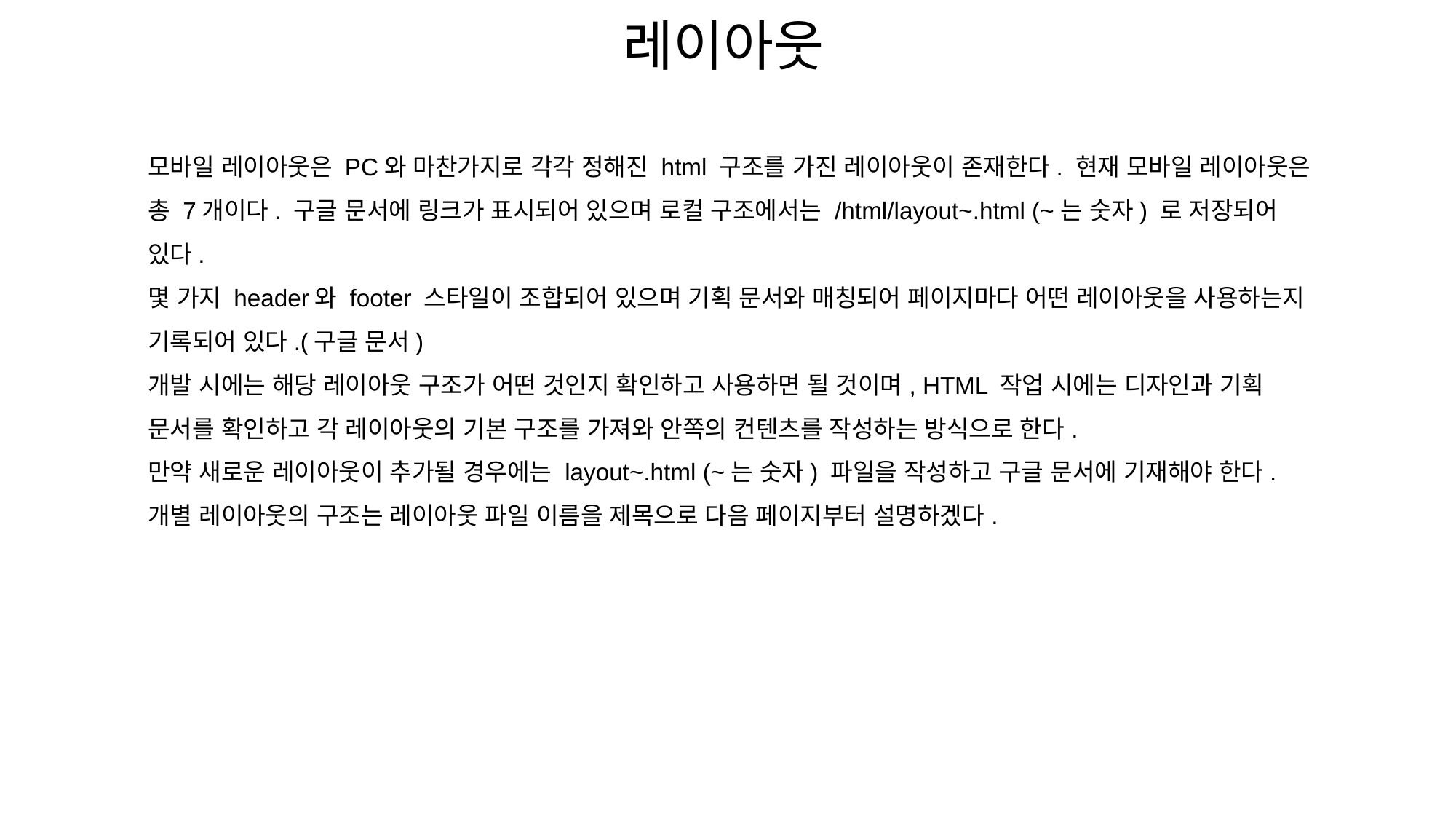

레이아웃
모바일 레이아웃은 PC와 마찬가지로 각각 정해진 html 구조를 가진 레이아웃이 존재한다. 현재 모바일 레이아웃은 총 7개이다. 구글 문서에 링크가 표시되어 있으며 로컬 구조에서는 /html/layout~.html (~는 숫자) 로 저장되어 있다.
몇 가지 header와 footer 스타일이 조합되어 있으며 기획 문서와 매칭되어 페이지마다 어떤 레이아웃을 사용하는지 기록되어 있다.(구글 문서)
개발 시에는 해당 레이아웃 구조가 어떤 것인지 확인하고 사용하면 될 것이며, HTML 작업 시에는 디자인과 기획 문서를 확인하고 각 레이아웃의 기본 구조를 가져와 안쪽의 컨텐츠를 작성하는 방식으로 한다.
만약 새로운 레이아웃이 추가될 경우에는 layout~.html (~는 숫자) 파일을 작성하고 구글 문서에 기재해야 한다.
개별 레이아웃의 구조는 레이아웃 파일 이름을 제목으로 다음 페이지부터 설명하겠다.